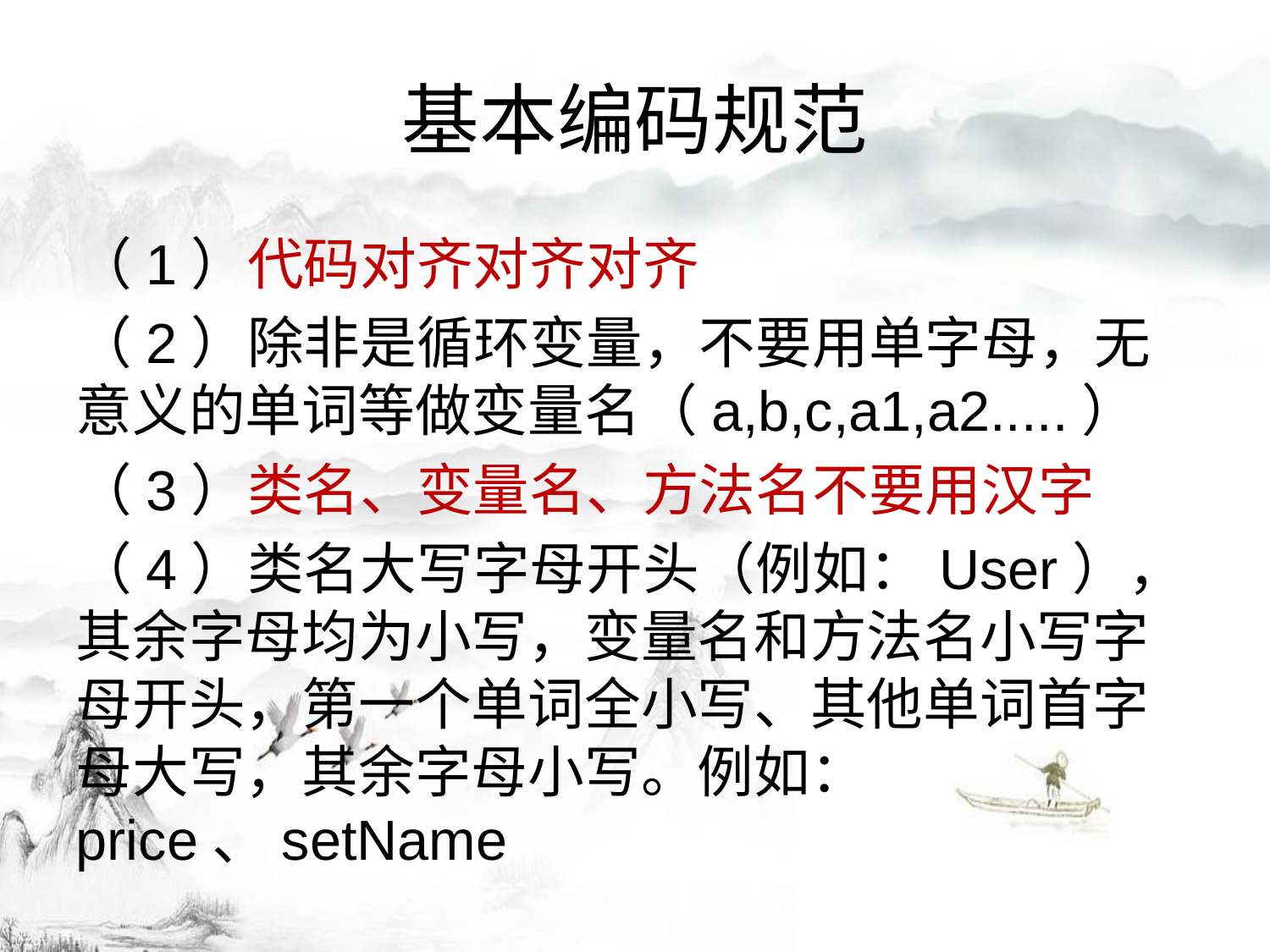

# 基本编码规范
（1）代码对齐对齐对齐
（2）除非是循环变量，不要用单字母，无意义的单词等做变量名（a,b,c,a1,a2.....）
（3）类名、变量名、方法名不要用汉字
（4）类名大写字母开头（例如：User），其余字母均为小写，变量名和方法名小写字母开头，第一个单词全小写、其他单词首字母大写，其余字母小写。例如：price、setName